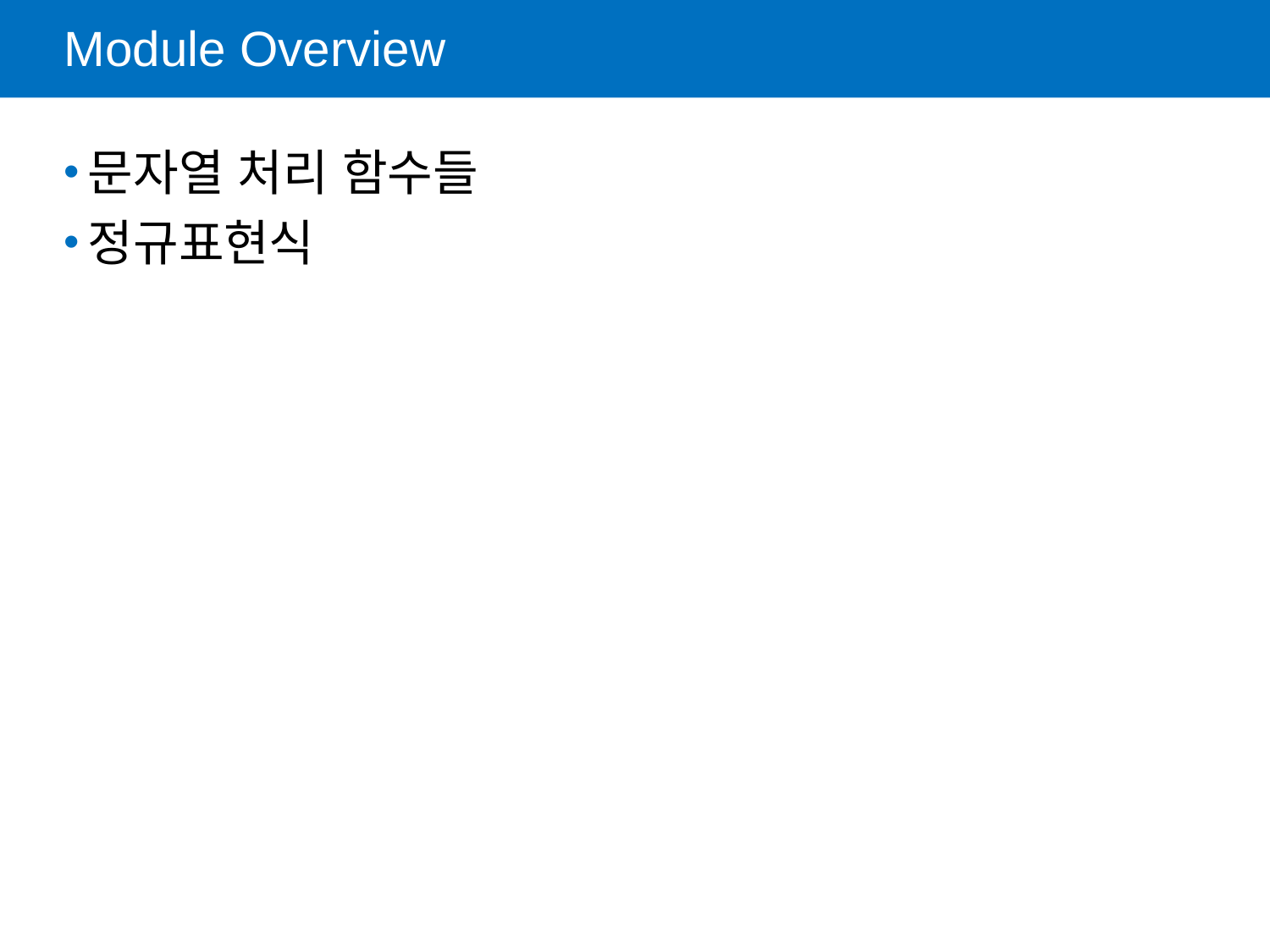

# Module Overview
문자열 처리 함수들
정규표현식